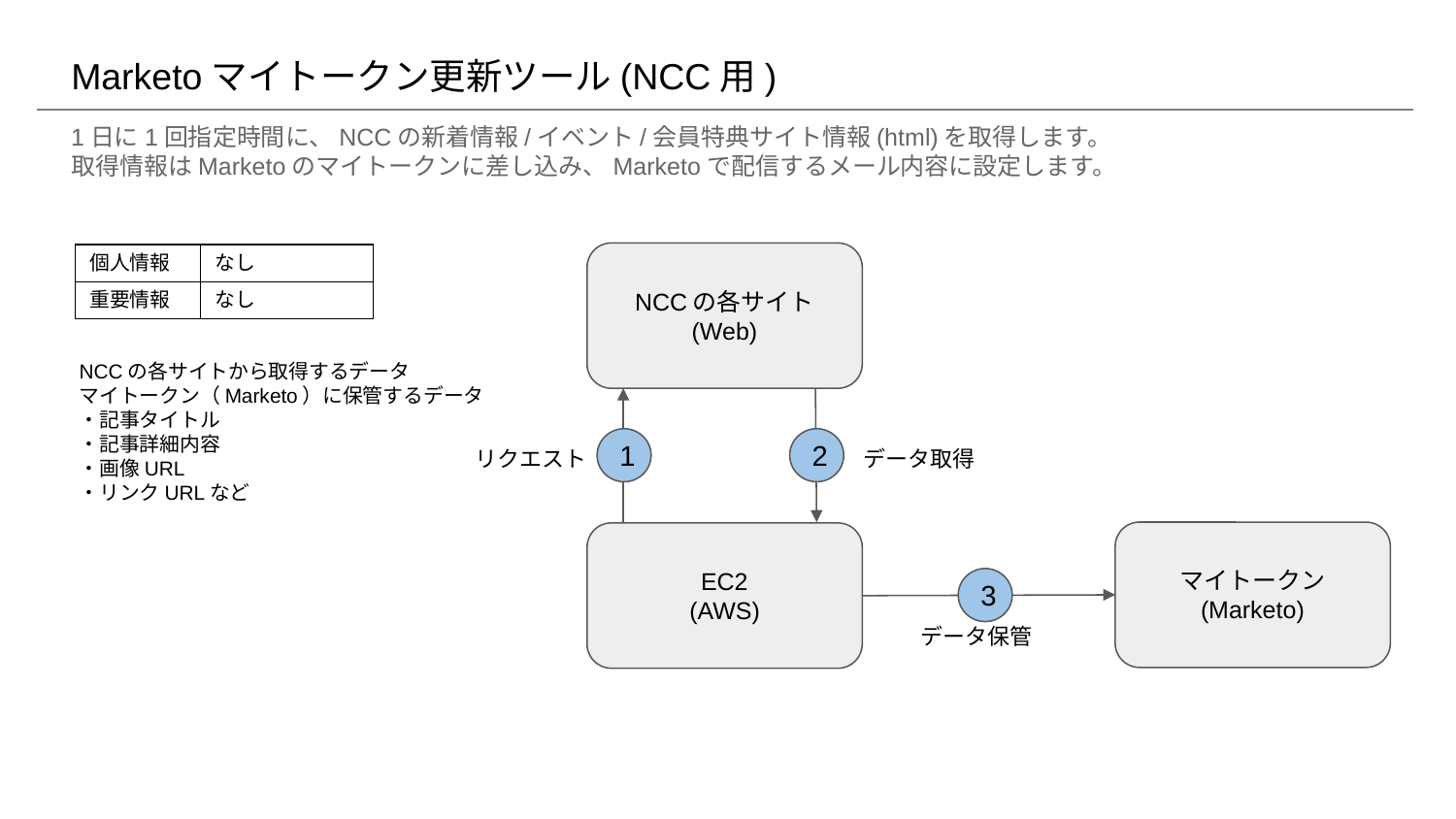

# Marketoマイトークン更新ツール(NCC用)
1日に1回指定時間に、NCCの新着情報/イベント/会員特典サイト情報(html)を取得します。
取得情報はMarketoのマイトークンに差し込み、Marketoで配信するメール内容に設定します。
NCCの各サイト
(Web)
| 個人情報 | なし |
| --- | --- |
| 重要情報 | なし |
NCCの各サイトから取得するデータ
マイトークン（Marketo）に保管するデータ
・記事タイトル
・記事詳細内容
・画像URL
・リンクURLなど
1
2
リクエスト
データ取得
マイトークン
(Marketo)
EC2
(AWS)
3
データ保管